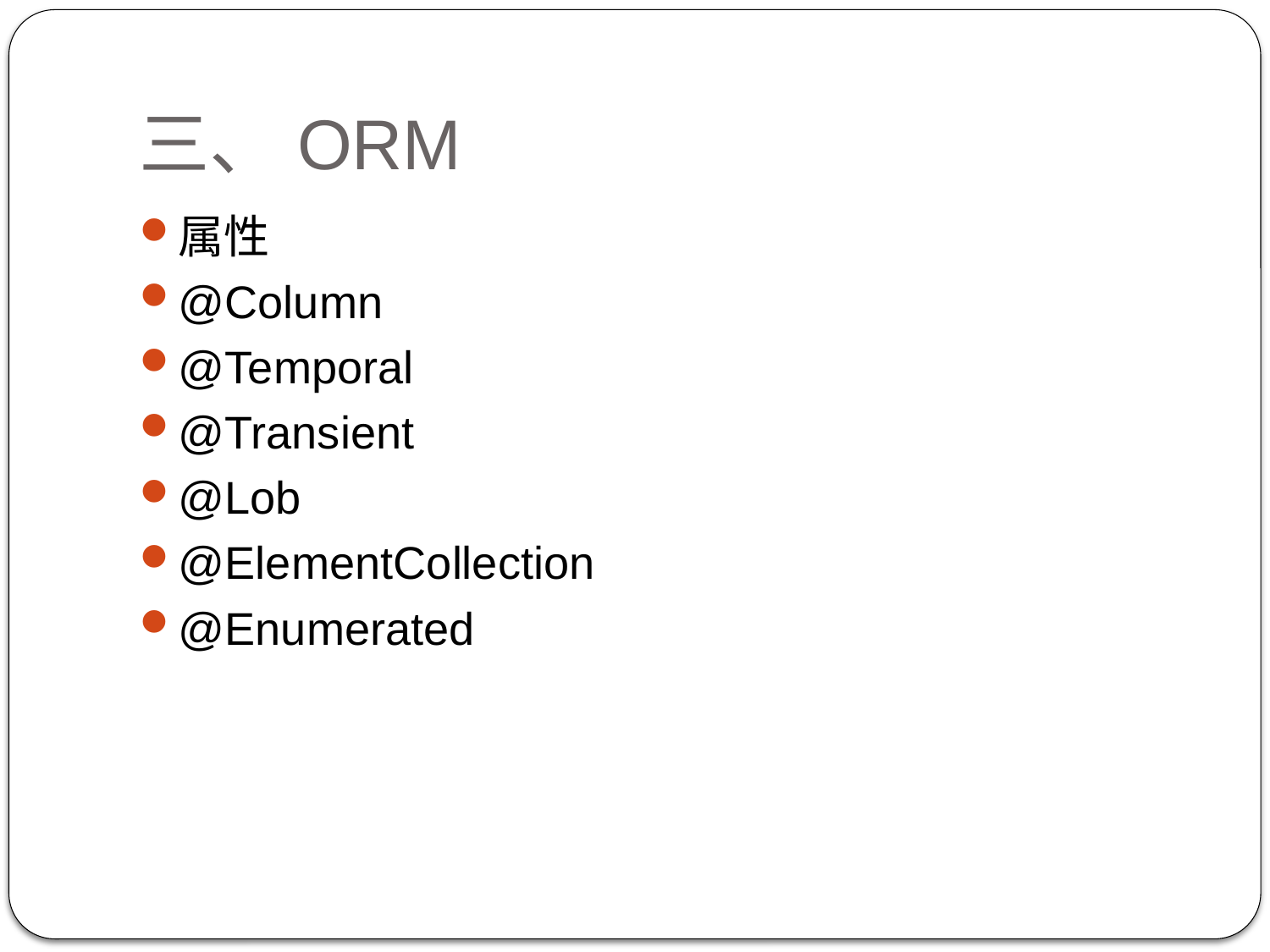

# 三、ORM
属性
@Column
@Temporal
@Transient
@Lob
@ElementCollection
@Enumerated